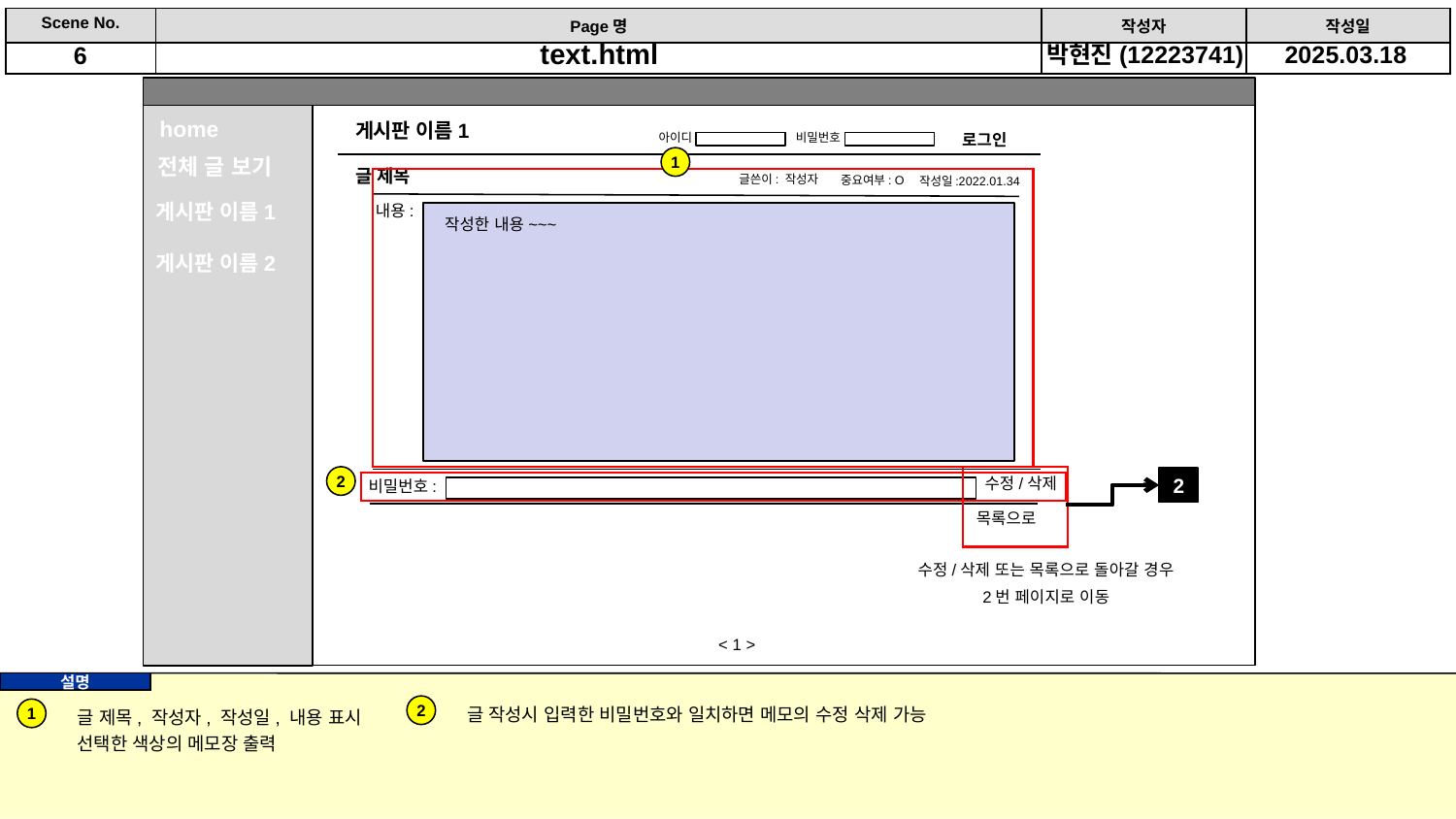

박현진(12223741)
text.html
2025.03.18
6

home
게시판 이름1
아이디
비밀번호
로그인

전체 글 보기
1
글 제목
글쓴이: 작성자
중요여부: O
작성일:2022.01.34

게시판 이름1
내용:

작성한 내용~~~
게시판 이름2
2

수정/삭제
2
비밀번호:

목록으로
수정/삭제 또는 목록으로 돌아갈 경우
2번 페이지로 이동
< 1 >
2
글 작성시 입력한 비밀번호와 일치하면 메모의 수정 삭제 가능
1
글 제목, 작성자, 작성일, 내용 표시
선택한 색상의 메모장 출력